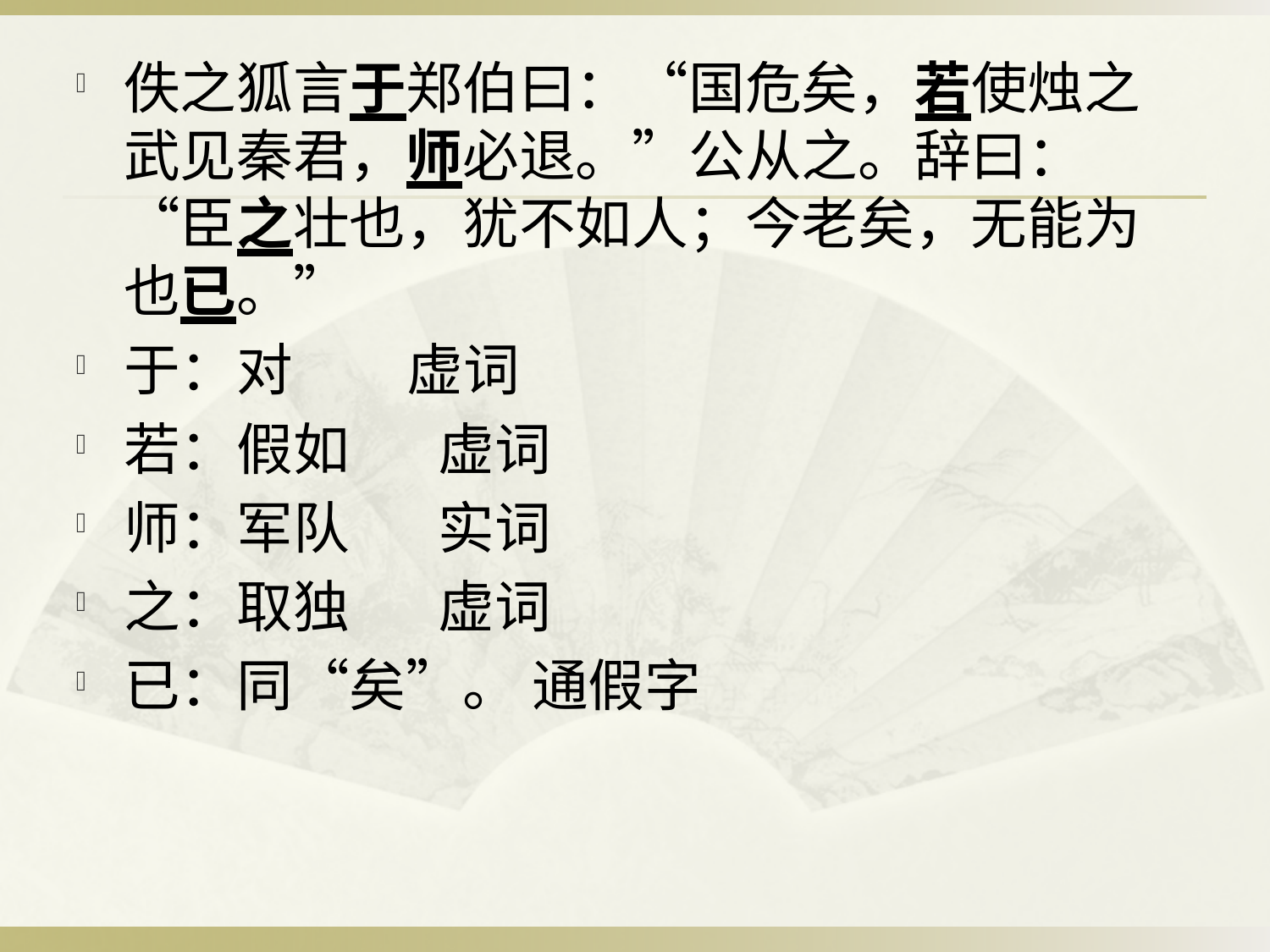

佚之狐言于郑伯曰：“国危矣，若使烛之武见秦君，师必退。”公从之。辞曰：“臣之壮也，犹不如人；今老矣，无能为也已。”
于：对         虚词
若：假如       虚词
师：军队       实词
之：取独       虚词
已：同“矣”。 通假字